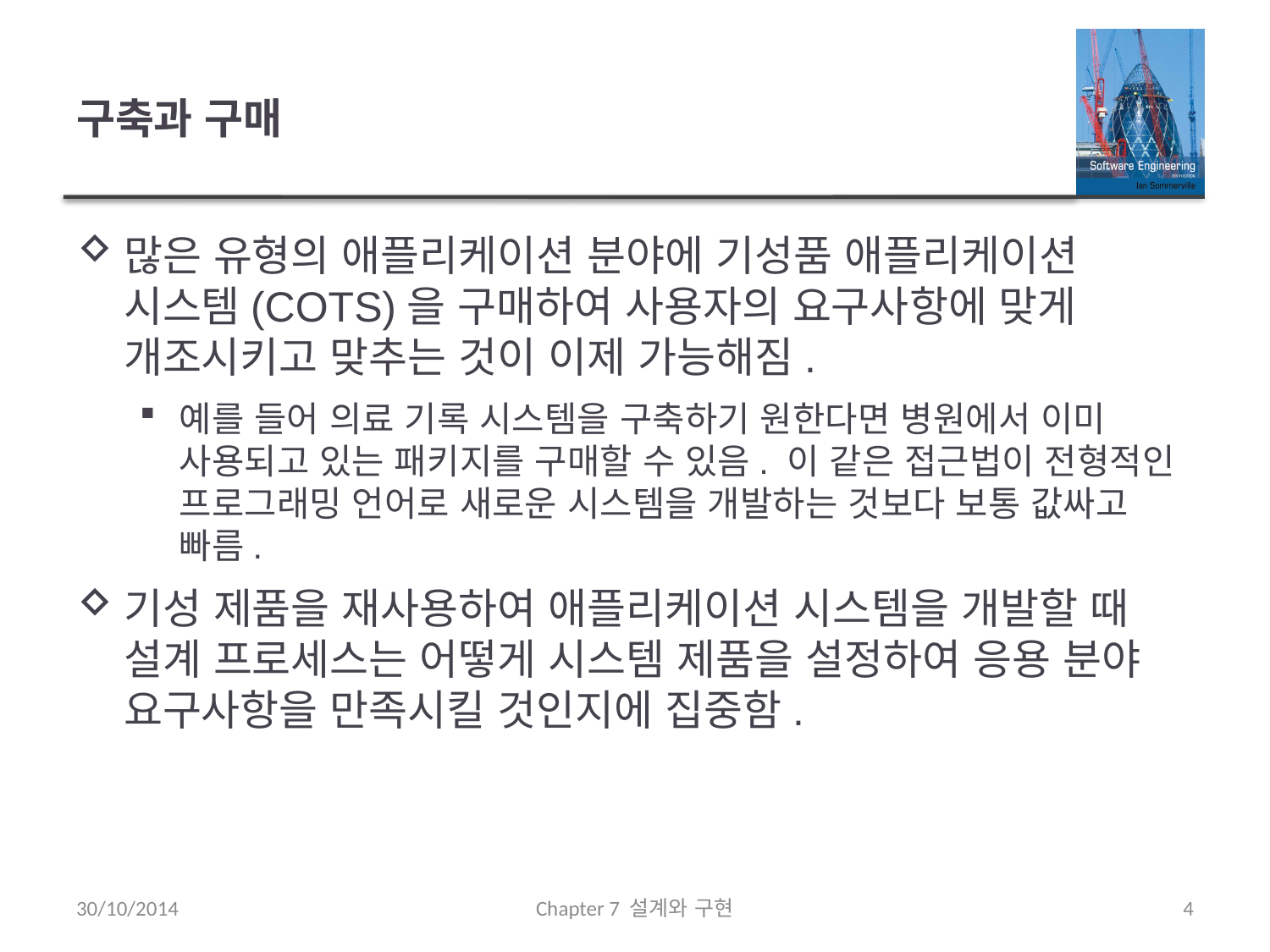

# 구축과 구매
많은 유형의 애플리케이션 분야에 기성품 애플리케이션 시스템(COTS)을 구매하여 사용자의 요구사항에 맞게 개조시키고 맞추는 것이 이제 가능해짐.
예를 들어 의료 기록 시스템을 구축하기 원한다면 병원에서 이미 사용되고 있는 패키지를 구매할 수 있음. 이 같은 접근법이 전형적인 프로그래밍 언어로 새로운 시스템을 개발하는 것보다 보통 값싸고 빠름.
기성 제품을 재사용하여 애플리케이션 시스템을 개발할 때 설계 프로세스는 어떻게 시스템 제품을 설정하여 응용 분야 요구사항을 만족시킬 것인지에 집중함.
30/10/2014
Chapter 7 설계와 구현
4